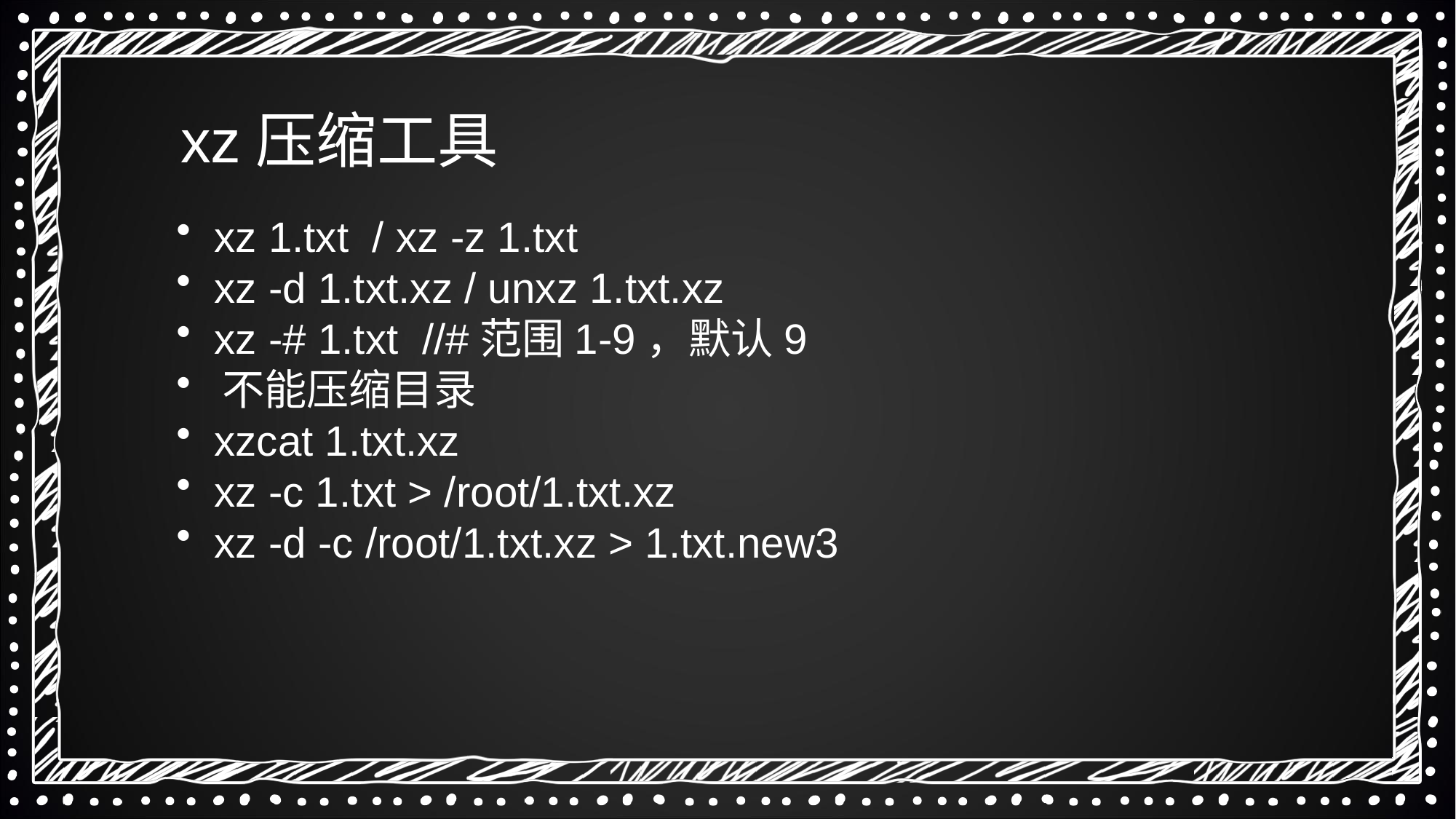

xz压缩工具
 xz 1.txt  / xz -z 1.txt
 xz -d 1.txt.xz / unxz 1.txt.xz
 xz -# 1.txt  //#范围1-9，默认9
 不能压缩目录
 xzcat 1.txt.xz
 xz -c 1.txt > /root/1.txt.xz
 xz -d -c /root/1.txt.xz > 1.txt.new3